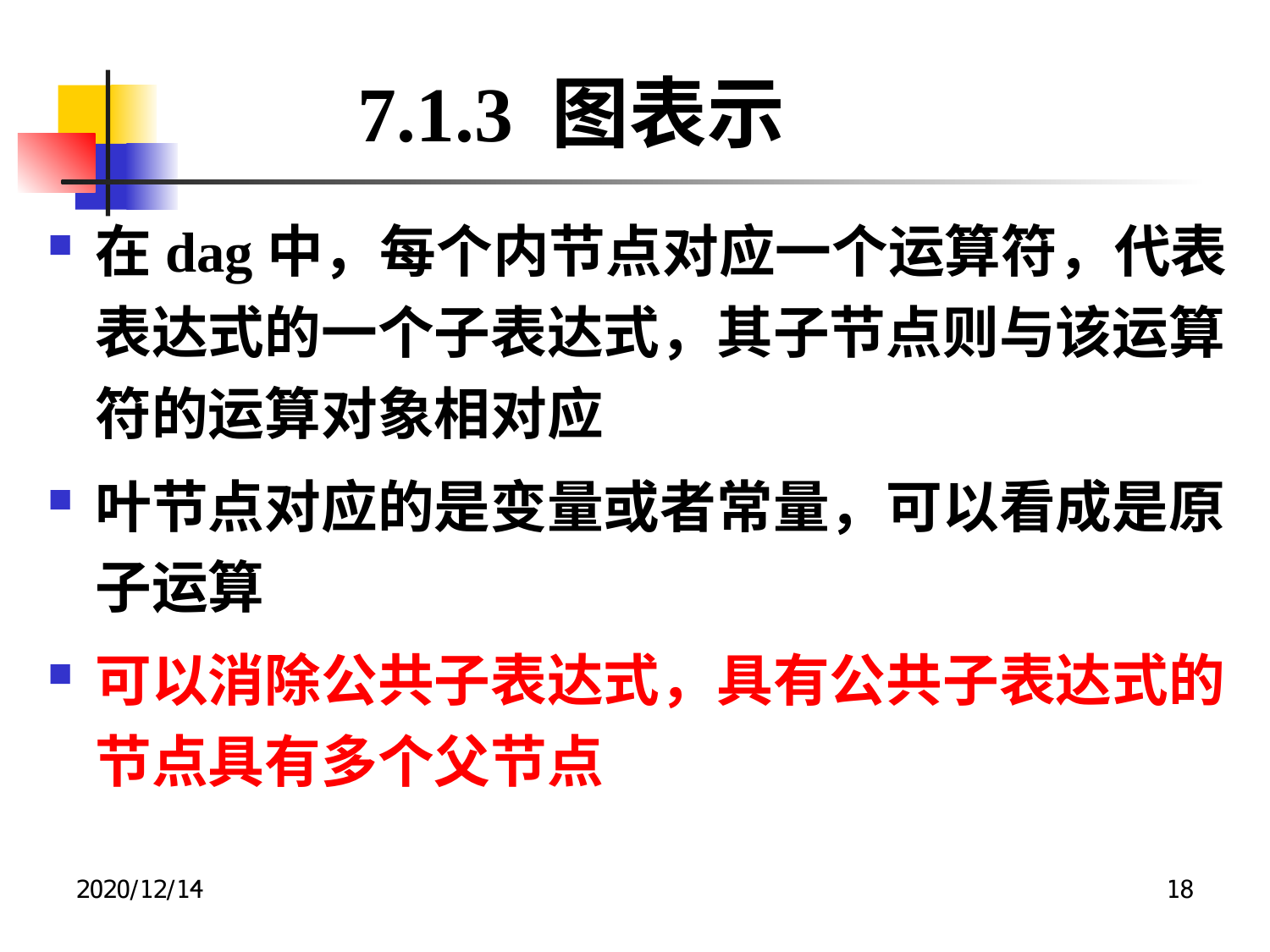

7.1.3 图表示
在dag中，每个内节点对应一个运算符，代表表达式的一个子表达式，其子节点则与该运算符的运算对象相对应
叶节点对应的是变量或者常量，可以看成是原子运算
可以消除公共子表达式，具有公共子表达式的节点具有多个父节点

2020/12/14
18